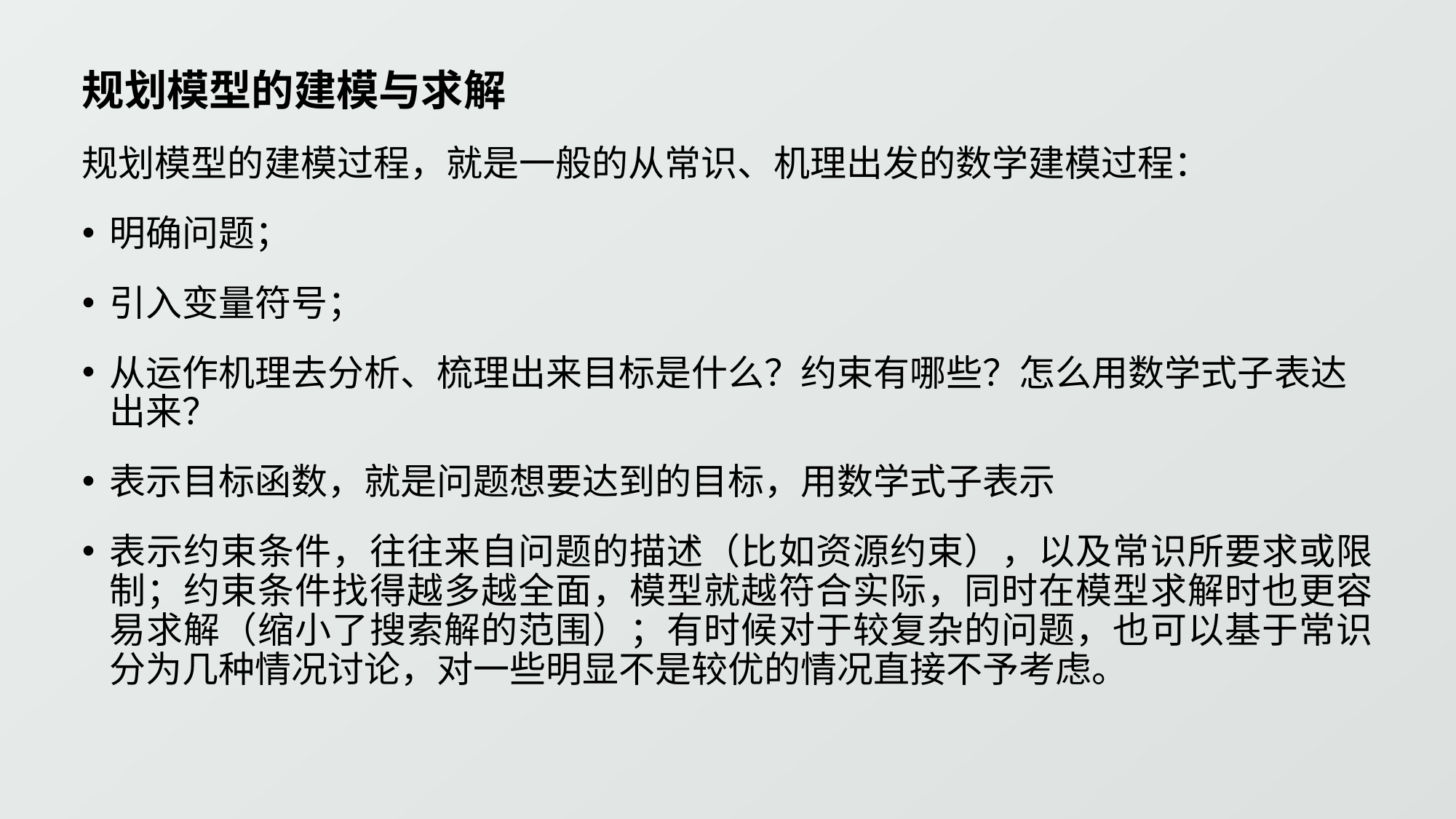

规划模型的建模与求解
规划模型的建模过程，就是一般的从常识、机理出发的数学建模过程：
明确问题；
引入变量符号；
从运作机理去分析、梳理出来目标是什么？约束有哪些？怎么用数学式子表达出来？
表示目标函数，就是问题想要达到的目标，用数学式子表示
表示约束条件，往往来自问题的描述（比如资源约束），以及常识所要求或限制；约束条件找得越多越全面，模型就越符合实际，同时在模型求解时也更容易求解（缩小了搜索解的范围）；有时候对于较复杂的问题，也可以基于常识分为几种情况讨论，对一些明显不是较优的情况直接不予考虑。